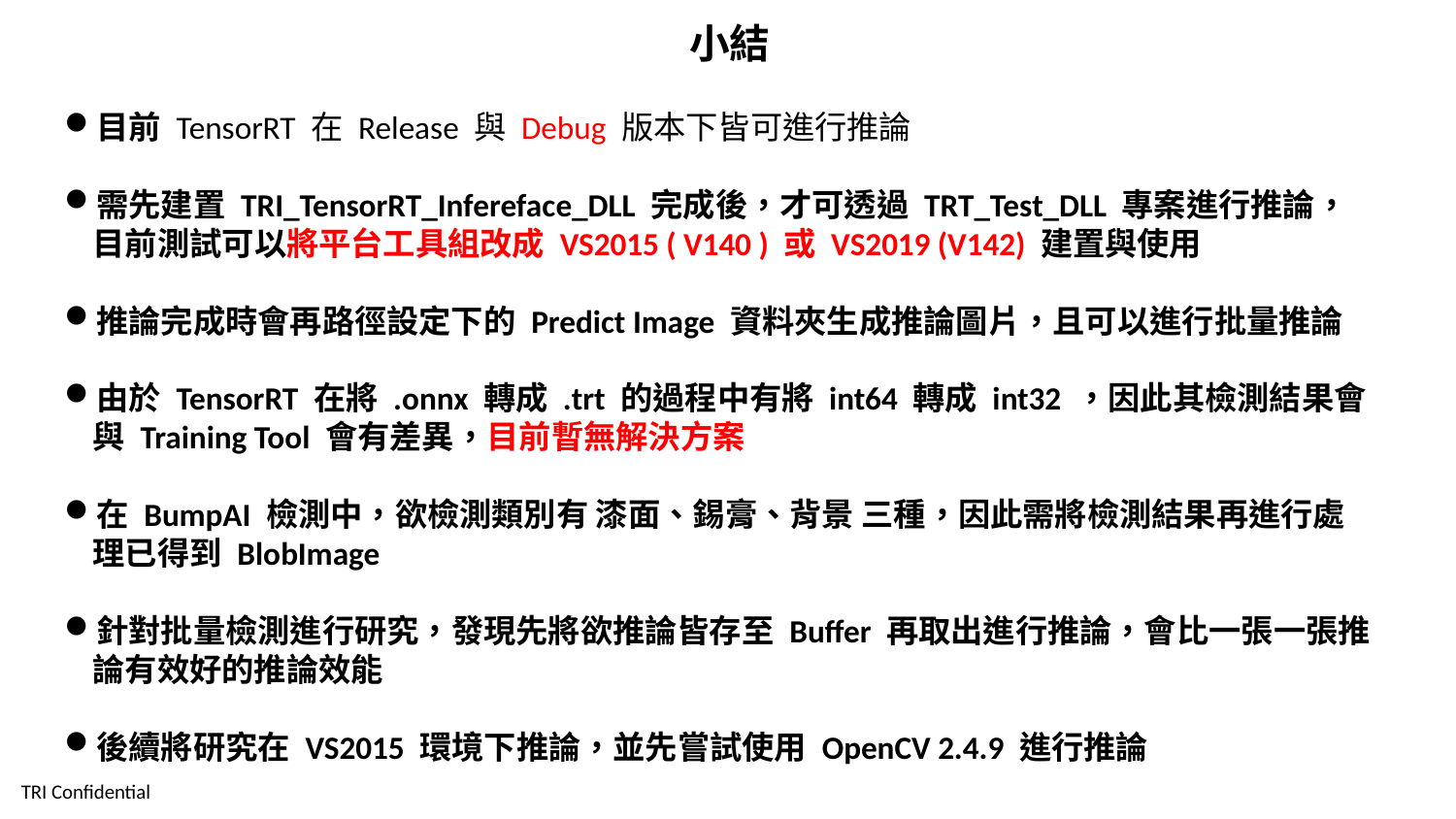

小結
目前 TensorRT 在 Release 與 Debug 版本下皆可進行推論

需先建置 TRI_TensorRT_Infereface_DLL 完成後，才可透過 TRT_Test_DLL 專案進行推論，目前測試可以將平台工具組改成 VS2015 ( V140 ) 或 VS2019 (V142) 建置與使用

推論完成時會再路徑設定下的 Predict Image 資料夾生成推論圖片，且可以進行批量推論

由於 TensorRT 在將 .onnx 轉成 .trt 的過程中有將 int64 轉成 int32 ，因此其檢測結果會與 Training Tool 會有差異，目前暫無解決方案

在 BumpAI 檢測中，欲檢測類別有 漆面、錫膏、背景 三種，因此需將檢測結果再進行處理已得到 BlobImage

針對批量檢測進行研究，發現先將欲推論皆存至 Buffer 再取出進行推論，會比一張一張推論有效好的推論效能

後續將研究在 VS2015 環境下推論，並先嘗試使用 OpenCV 2.4.9 進行推論
30
TRI Confidential